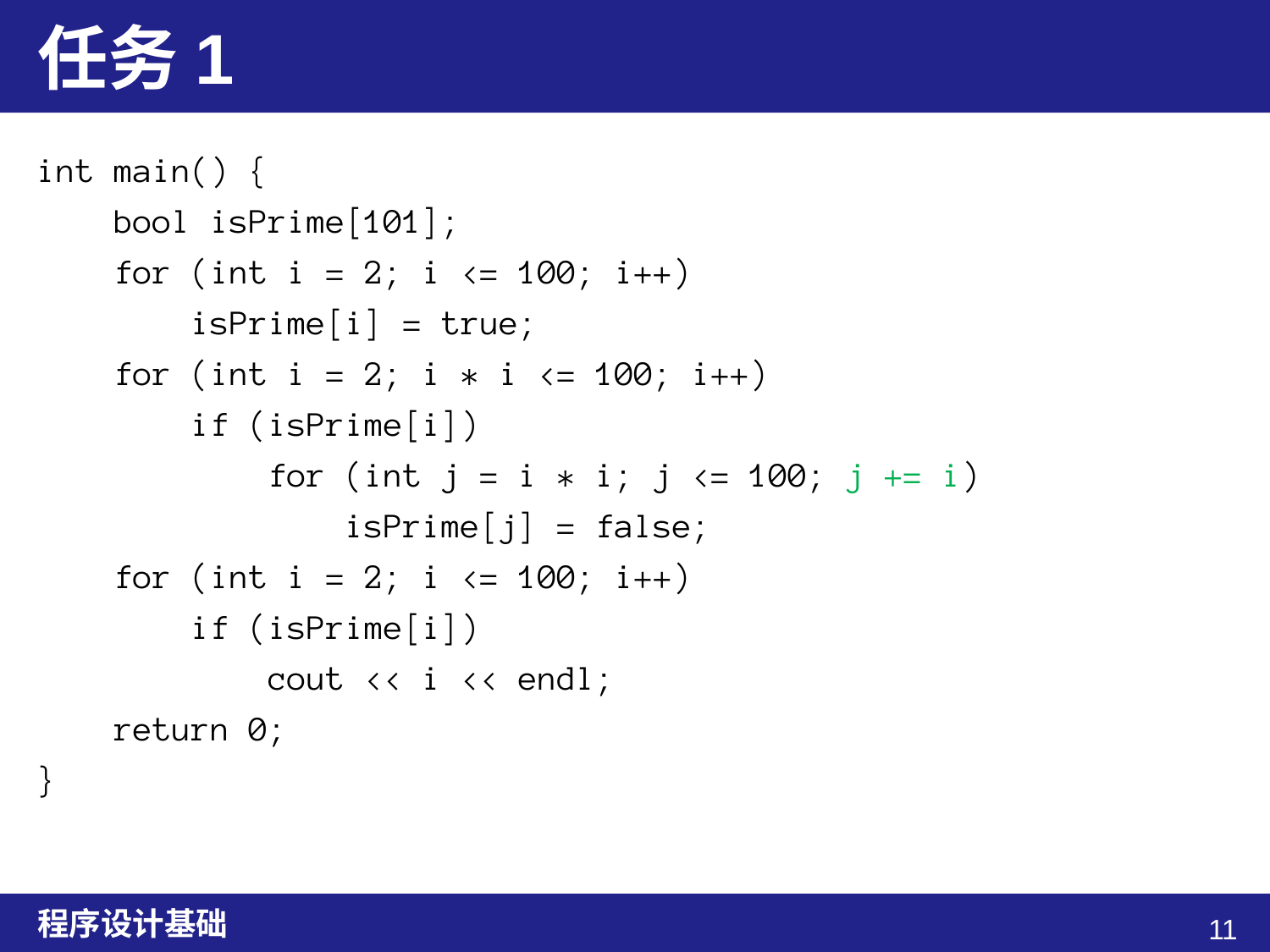

# 任务1
int main() {
    bool isPrime[101];
    for (int i = 2; i <= 100; i++)
        isPrime[i] = true;
    for (int i = 2; i * i <= 100; i++)
        if (isPrime[i])
            for (int j = i * i; j <= 100; j += i)
                isPrime[j] = false;
    for (int i = 2; i <= 100; i++)
        if (isPrime[i])
            cout << i << endl;
    return 0;
}